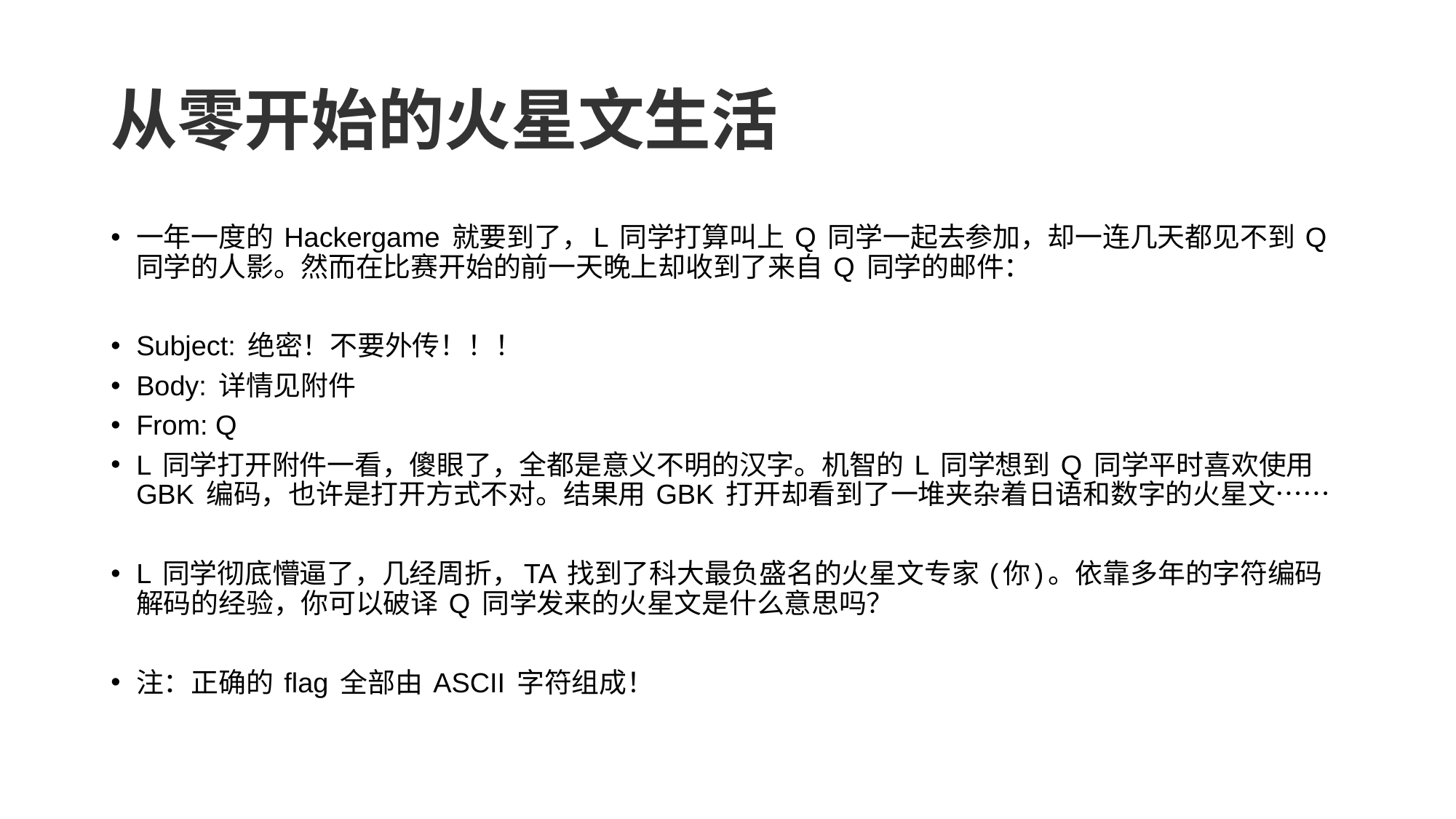

# 从零开始的火星文生活
一年一度的 Hackergame 就要到了，L 同学打算叫上 Q 同学一起去参加，却一连几天都见不到 Q 同学的人影。然而在比赛开始的前一天晚上却收到了来自 Q 同学的邮件：

Subject: 绝密！不要外传！！！
Body: 详情见附件
From: Q
L 同学打开附件一看，傻眼了，全都是意义不明的汉字。机智的 L 同学想到 Q 同学平时喜欢使用 GBK 编码，也许是打开方式不对。结果用 GBK 打开却看到了一堆夹杂着日语和数字的火星文……

L 同学彻底懵逼了，几经周折，TA 找到了科大最负盛名的火星文专家 (你)。依靠多年的字符编码解码的经验，你可以破译 Q 同学发来的火星文是什么意思吗？

注：正确的 flag 全部由 ASCII 字符组成！